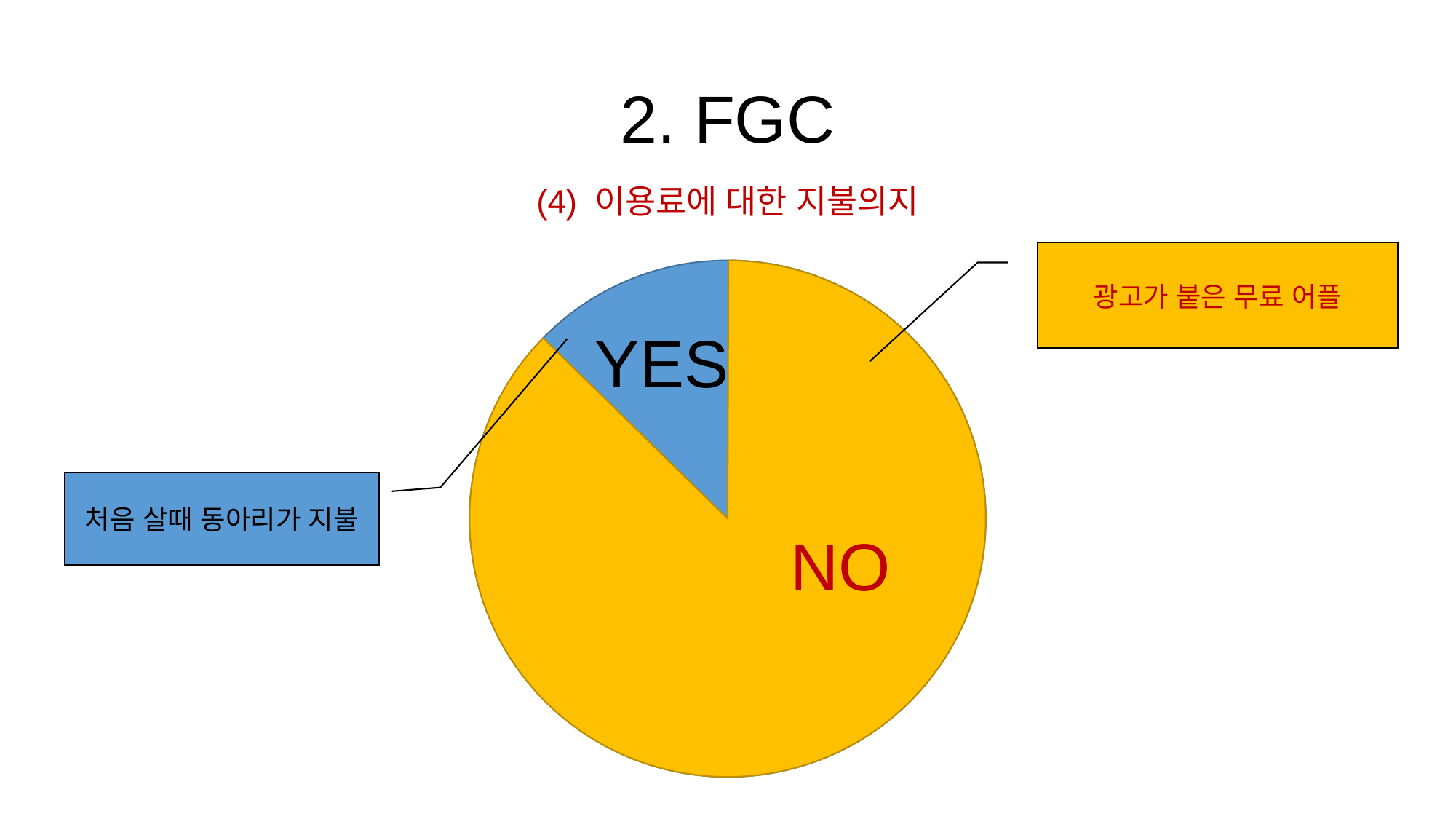

# 2. FGC
(4) 이용료에 대한 지불의지
광고가 붙은 무료 어플

YES
처음 살때 동아리가 지불
NO